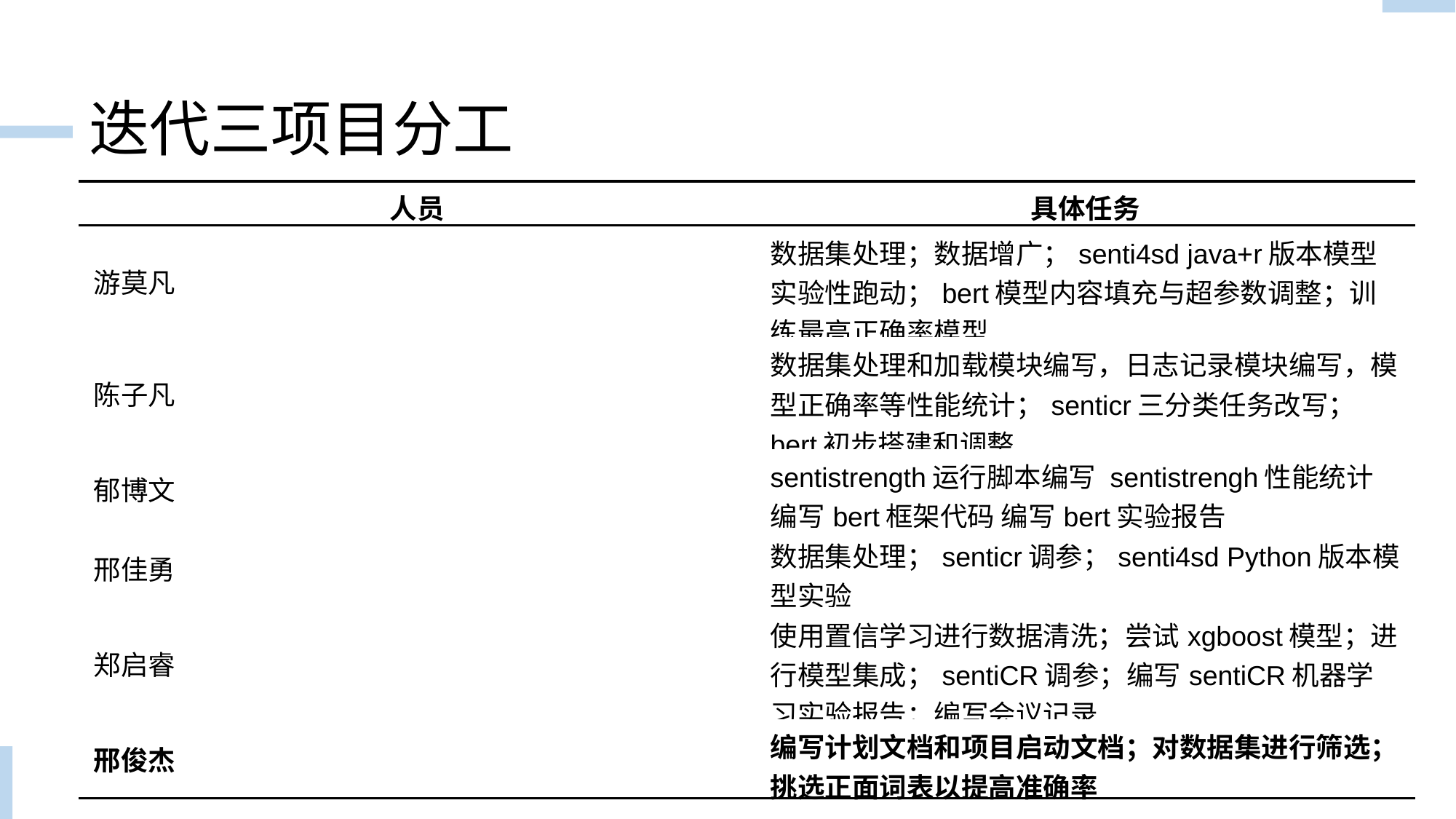

迭代三项目分工
| 人员 | 具体任务 |
| --- | --- |
| 游莫凡 | 数据集处理；数据增广；senti4sd java+r版本模型实验性跑动；bert模型内容填充与超参数调整；训练最高正确率模型 |
| 陈子凡 | 数据集处理和加载模块编写，日志记录模块编写，模型正确率等性能统计；senticr三分类任务改写；bert初步搭建和调整 |
| 郁博文 | sentistrength运行脚本编写 sentistrengh性能统计 编写bert框架代码 编写bert实验报告 |
| 邢佳勇 | 数据集处理；senticr调参；senti4sd Python版本模型实验 |
| 郑启睿 | 使用置信学习进行数据清洗；尝试xgboost模型；进行模型集成；sentiCR调参；编写sentiCR机器学习实验报告；编写会议记录 |
| 邢俊杰 | 编写计划文档和项目启动文档；对数据集进行筛选；挑选正面词表以提高准确率 |